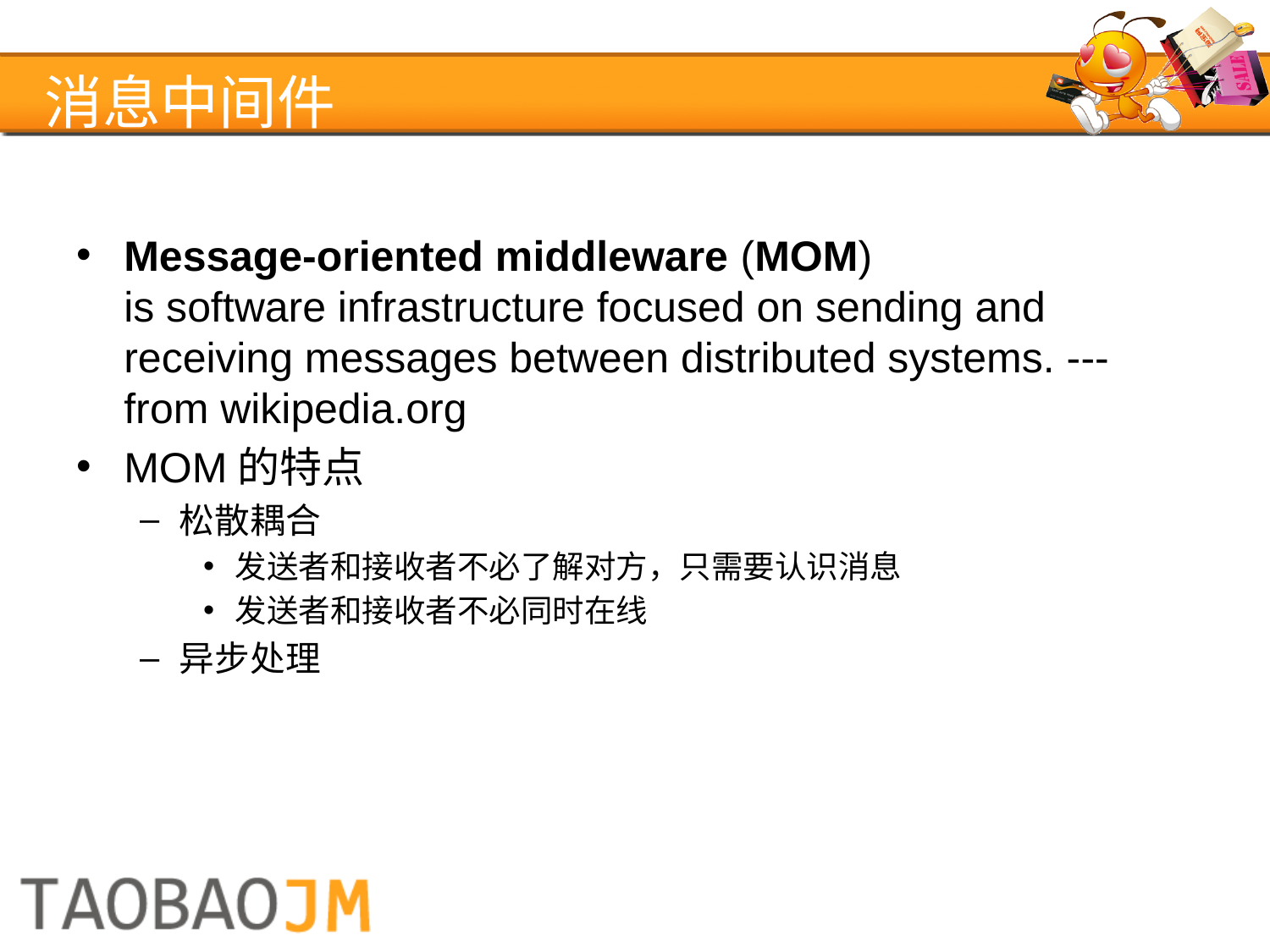

# 消息中间件
Message-oriented middleware (MOM) is software infrastructure focused on sending and receiving messages between distributed systems. ---from wikipedia.org
MOM的特点
松散耦合
发送者和接收者不必了解对方，只需要认识消息
发送者和接收者不必同时在线
异步处理